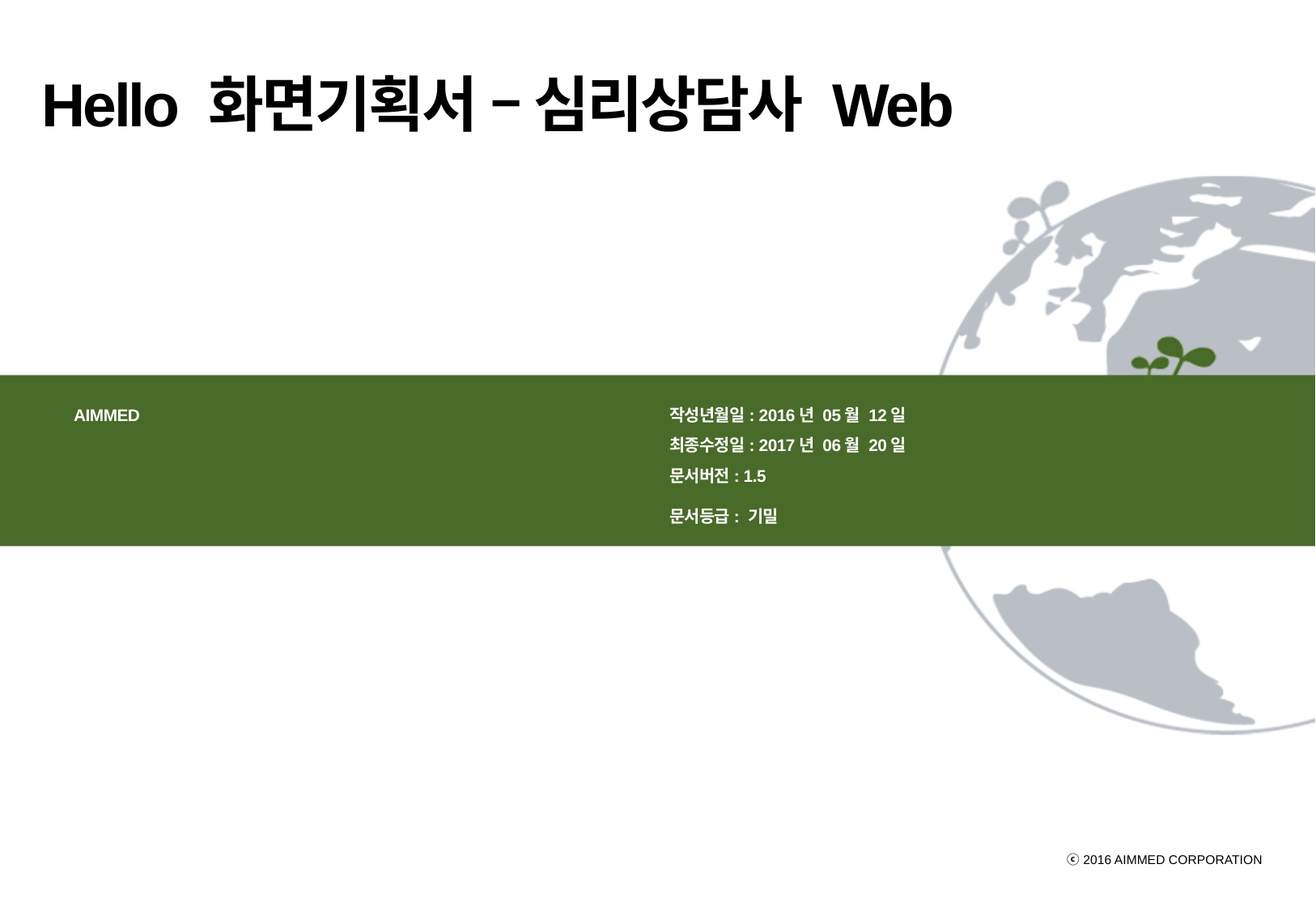

Hello 화면기획서 – 심리상담사 Web
AIMMED
작성년월일: 2016년 05월 12일
최종수정일: 2017년 06월 20일
문서버전: 1.5

문서등급: 기밀